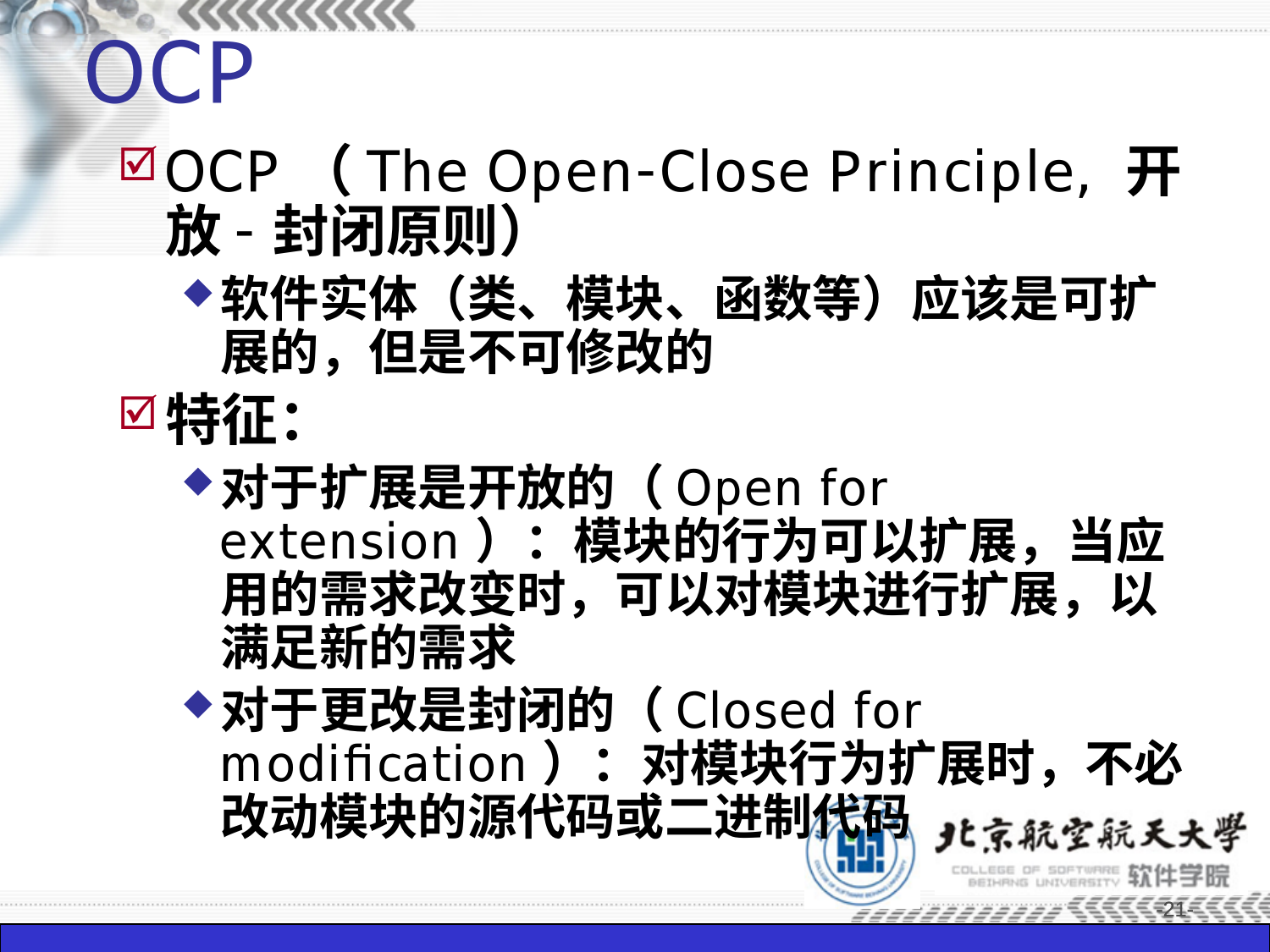

OCP
OCP（The Open-Close Principle, 开放-封闭原则）
软件实体（类、模块、函数等）应该是可扩展的，但是不可修改的
特征：
对于扩展是开放的（Open for extension）：模块的行为可以扩展，当应用的需求改变时，可以对模块进行扩展，以满足新的需求
对于更改是封闭的（Closed for modification）：对模块行为扩展时，不必改动模块的源代码或二进制代码
-21-
-21-